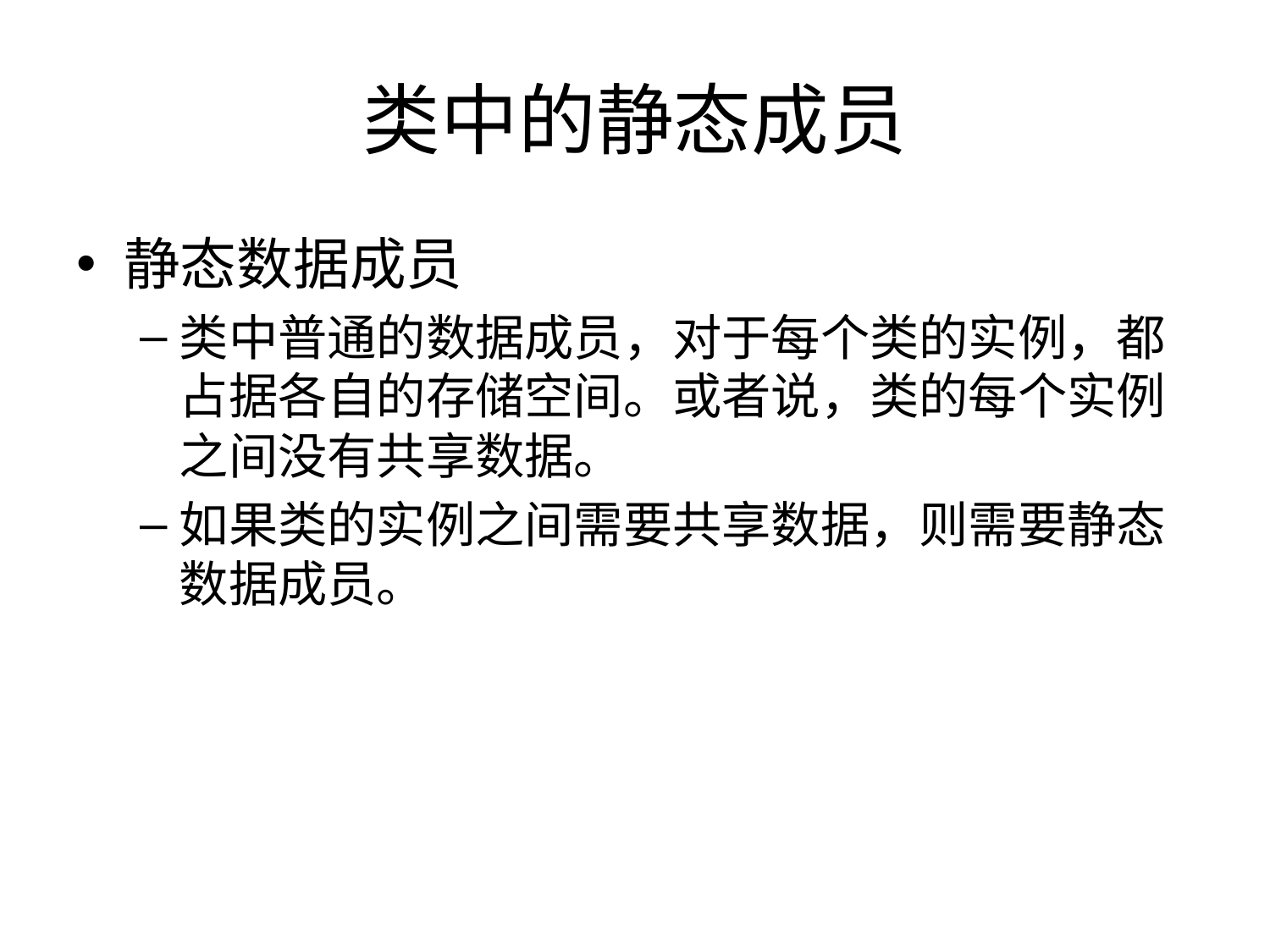

# 类中的静态成员
静态数据成员
类中普通的数据成员，对于每个类的实例，都占据各自的存储空间。或者说，类的每个实例之间没有共享数据。
如果类的实例之间需要共享数据，则需要静态数据成员。